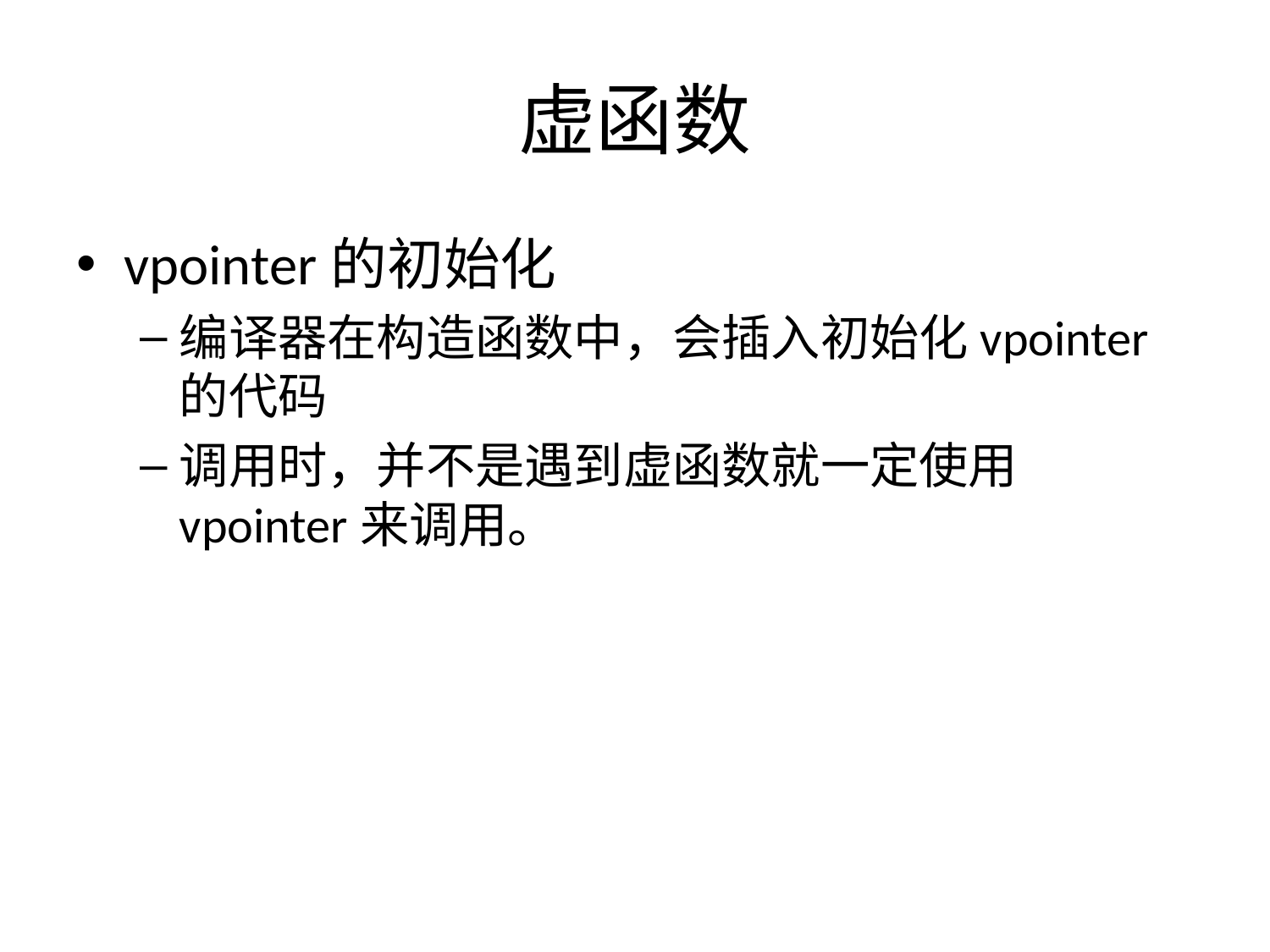

# 虚函数
vpointer的初始化
编译器在构造函数中，会插入初始化vpointer的代码
调用时，并不是遇到虚函数就一定使用vpointer来调用。